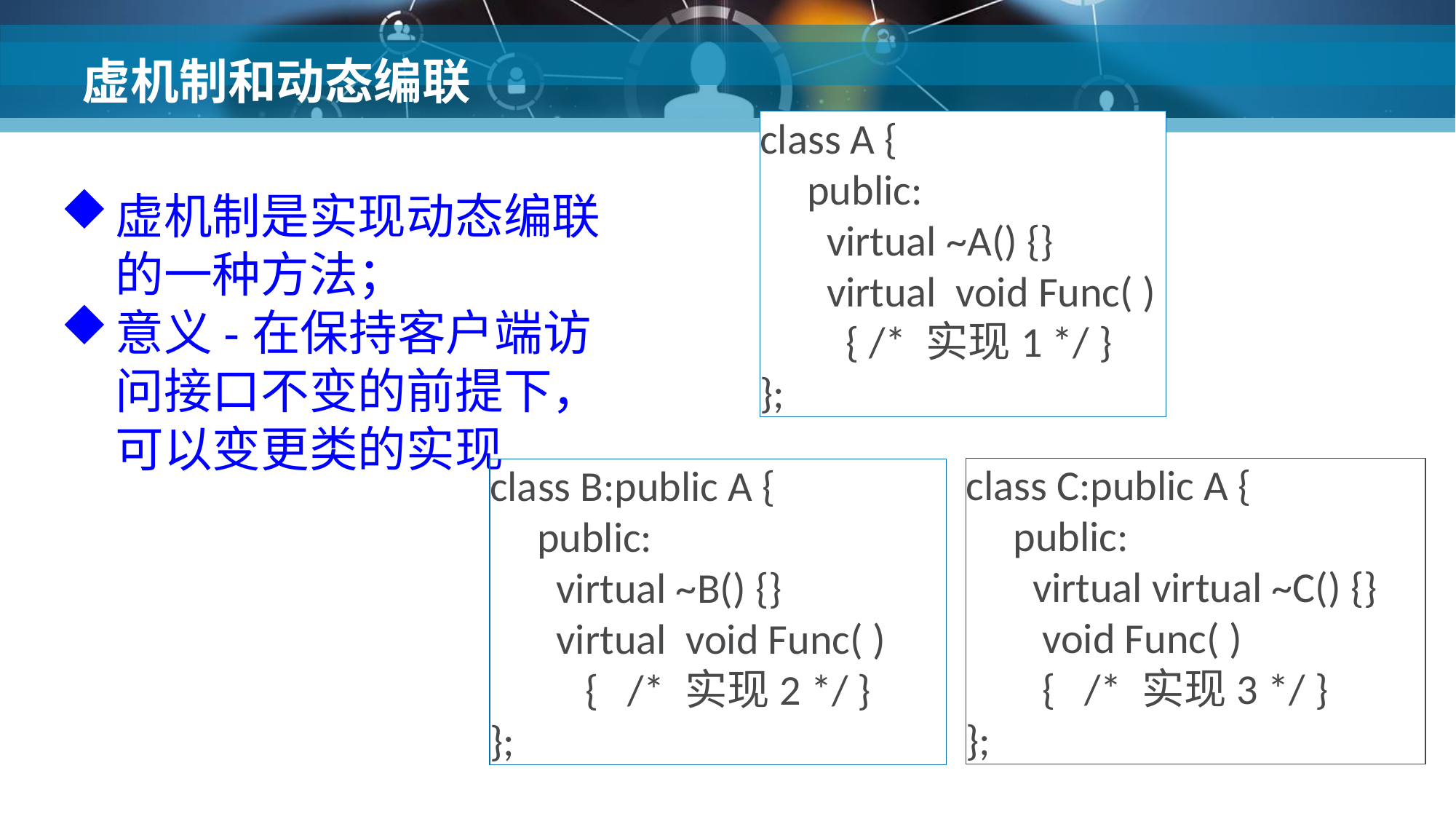

# 虚机制和动态编联
class A {
public:
  virtual ~A() {}
  virtual  void Func( )
    { /* 实现1 */ }
};
虚机制是实现动态编联的一种方法；
意义-在保持客户端访问接口不变的前提下，可以变更类的实现
class C:public A {
public:
  virtual virtual ~C() {}
   void Func( )
   {   /* 实现3 */ }
};
class B:public A {
public:
  virtual ~B() {}
  virtual  void Func( )
     {   /* 实现2 */ }
};